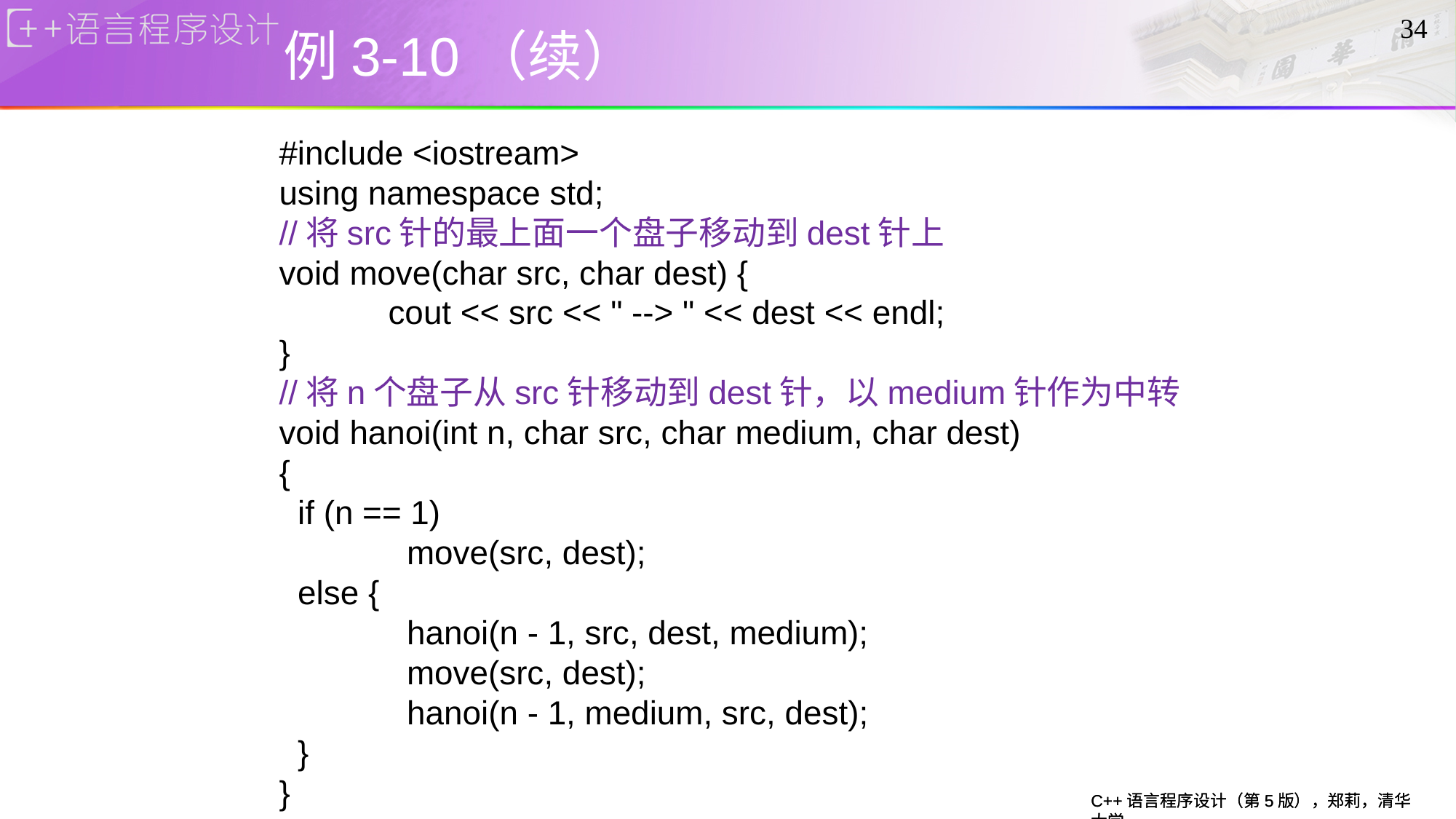

# 例3-10（续）
34
#include <iostream>
using namespace std;
//将src针的最上面一个盘子移动到dest针上
void move(char src, char dest) {
	cout << src << " --> " << dest << endl;
}
//将n个盘子从src针移动到dest针，以medium针作为中转
void hanoi(int n, char src, char medium, char dest)
{
  if (n == 1)
	  move(src, dest);
  else {
	  hanoi(n - 1, src, dest, medium);
	  move(src, dest);
	  hanoi(n - 1, medium, src, dest);
  }
}